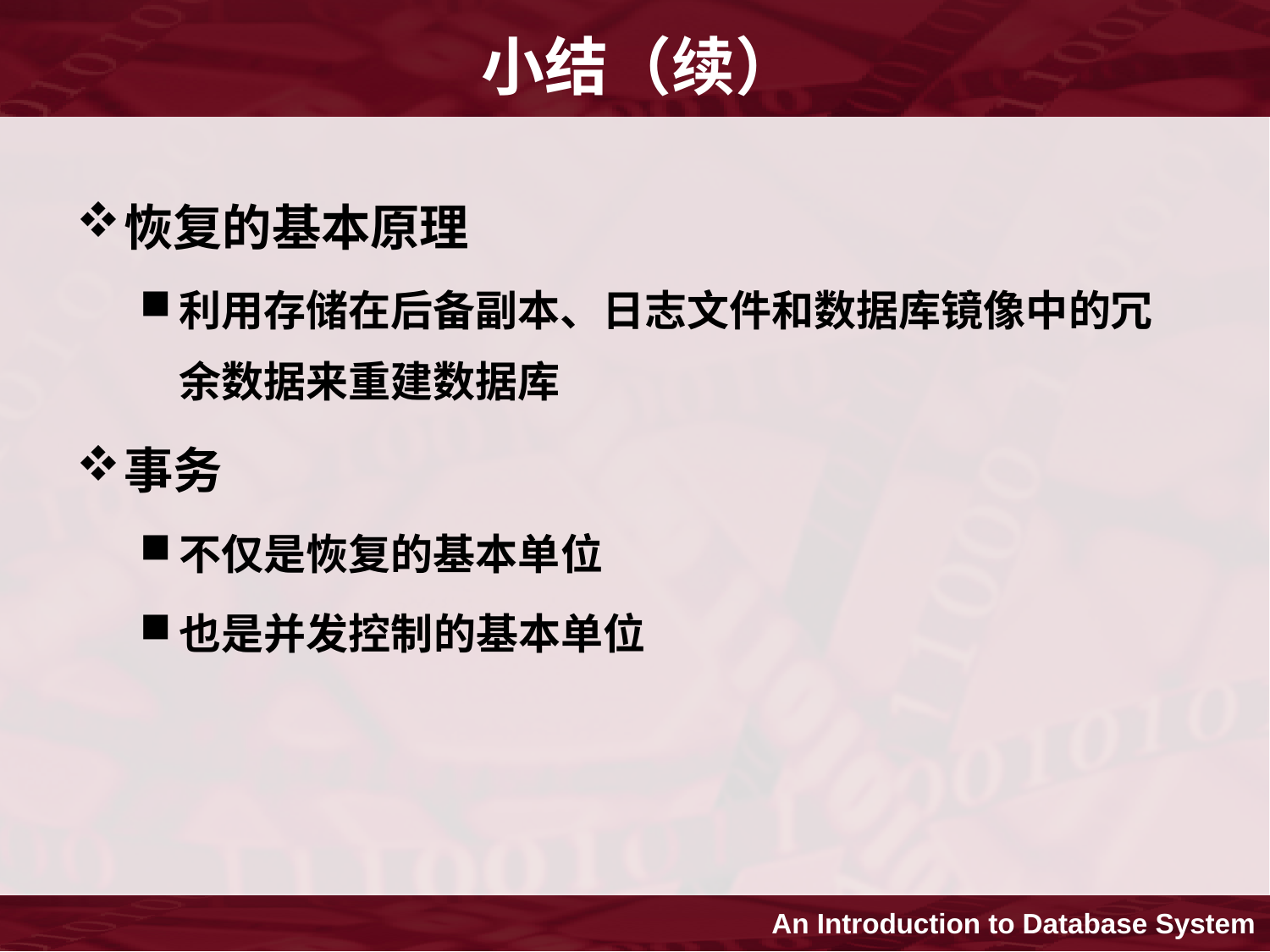

# 小结（续）
恢复的基本原理
利用存储在后备副本、日志文件和数据库镜像中的冗余数据来重建数据库
事务
不仅是恢复的基本单位
也是并发控制的基本单位